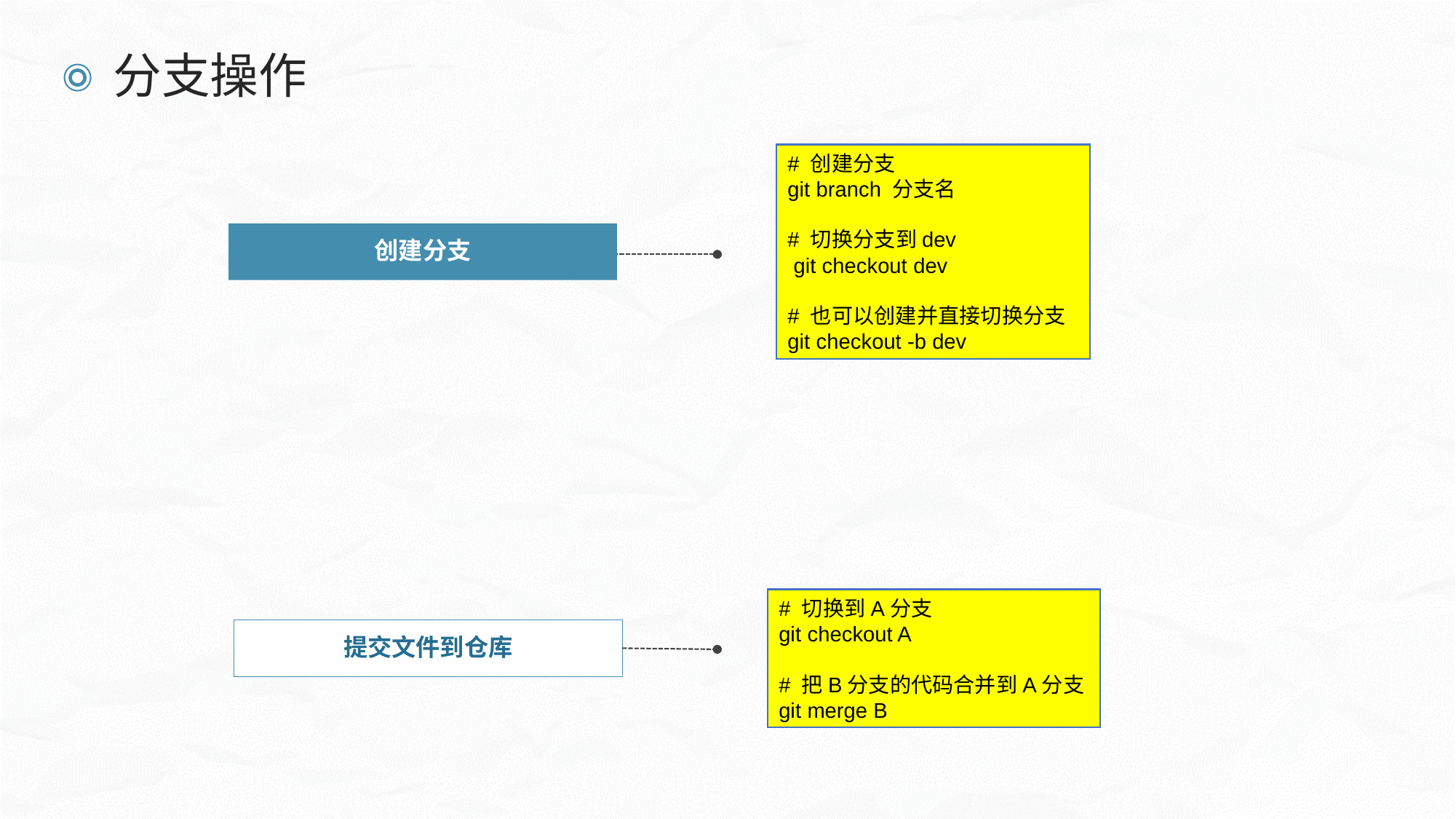

分支操作

# 创建分支
git branch 分支名

# 切换分支到dev
 git checkout dev

# 也可以创建并直接切换分支
git checkout -b dev
创建分支
# 切换到A分支
git checkout A

# 把B分支的代码合并到A分支
git merge B
提交文件到仓库